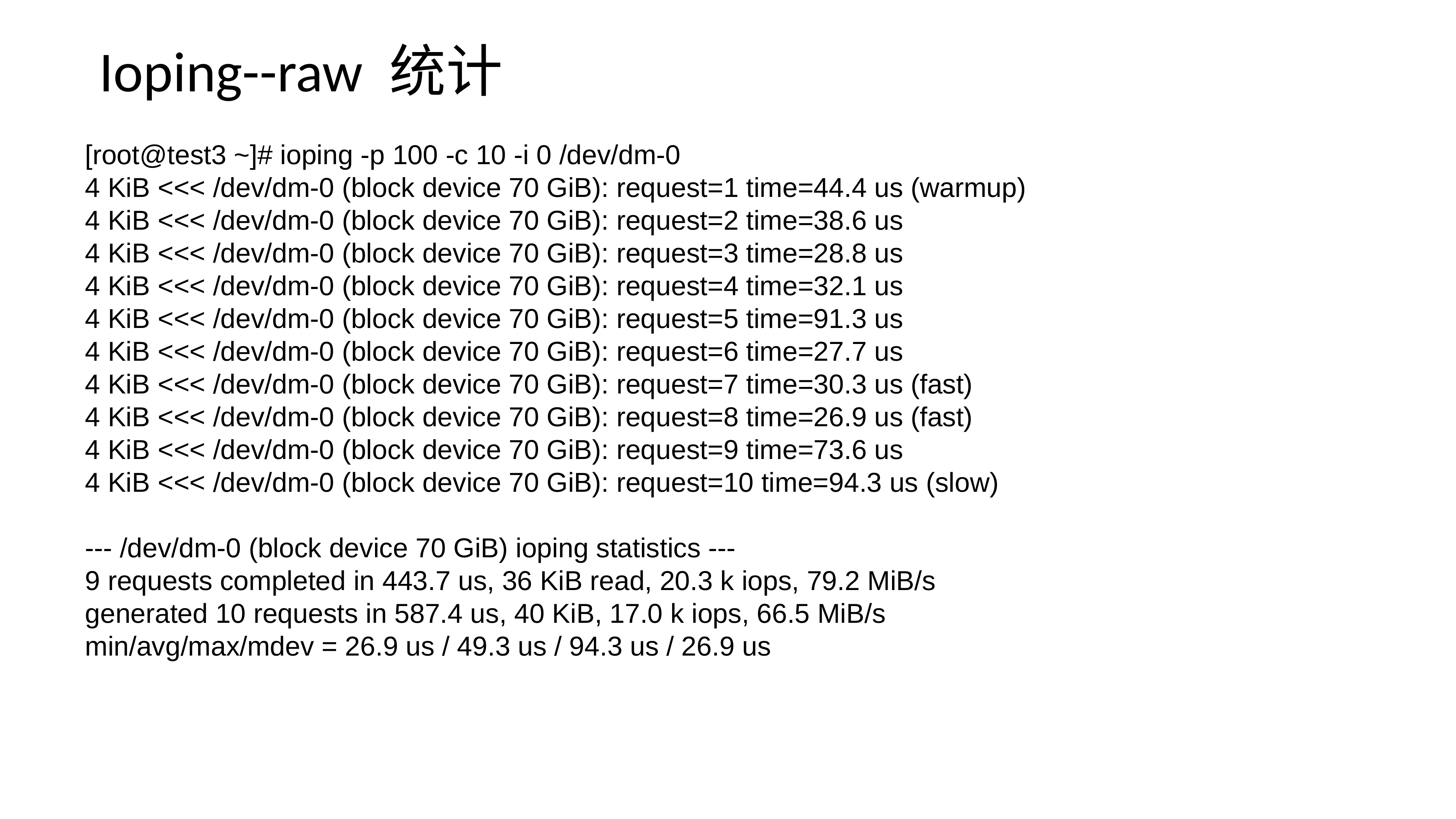

Ioping--raw 统计
[root@test3 ~]# ioping -p 100 -c 10 -i 0 /dev/dm-0
4 KiB <<< /dev/dm-0 (block device 70 GiB): request=1 time=44.4 us (warmup)
4 KiB <<< /dev/dm-0 (block device 70 GiB): request=2 time=38.6 us
4 KiB <<< /dev/dm-0 (block device 70 GiB): request=3 time=28.8 us
4 KiB <<< /dev/dm-0 (block device 70 GiB): request=4 time=32.1 us
4 KiB <<< /dev/dm-0 (block device 70 GiB): request=5 time=91.3 us
4 KiB <<< /dev/dm-0 (block device 70 GiB): request=6 time=27.7 us
4 KiB <<< /dev/dm-0 (block device 70 GiB): request=7 time=30.3 us (fast)
4 KiB <<< /dev/dm-0 (block device 70 GiB): request=8 time=26.9 us (fast)
4 KiB <<< /dev/dm-0 (block device 70 GiB): request=9 time=73.6 us
4 KiB <<< /dev/dm-0 (block device 70 GiB): request=10 time=94.3 us (slow)

--- /dev/dm-0 (block device 70 GiB) ioping statistics ---
9 requests completed in 443.7 us, 36 KiB read, 20.3 k iops, 79.2 MiB/s
generated 10 requests in 587.4 us, 40 KiB, 17.0 k iops, 66.5 MiB/s
min/avg/max/mdev = 26.9 us / 49.3 us / 94.3 us / 26.9 us